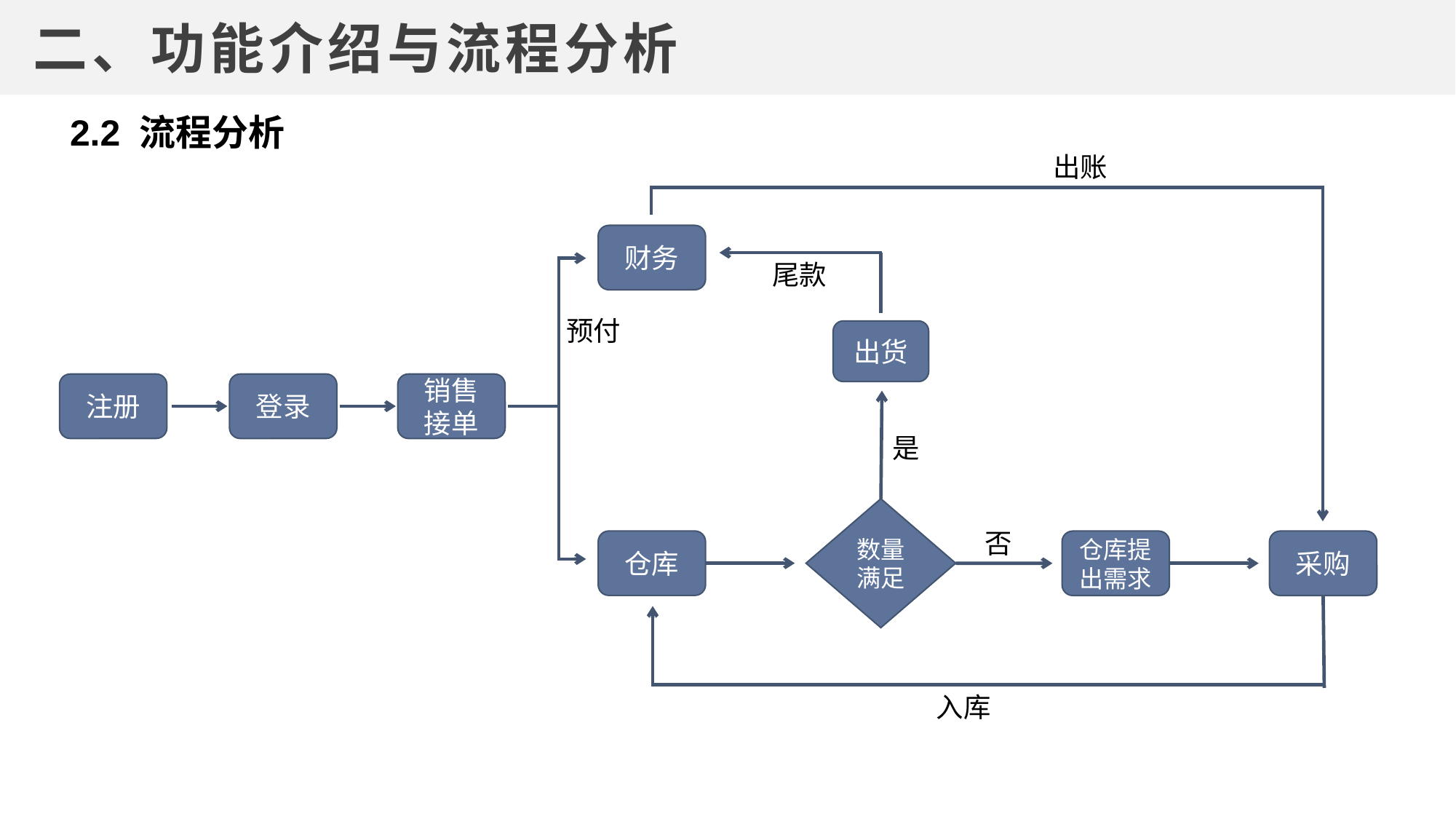

二、功能介绍与流程分析
2.2 流程分析
出账
财务
尾款
预付
出货
注册
登录
销售接单
是
数量 满足
否
仓库
仓库提出需求
采购
入库